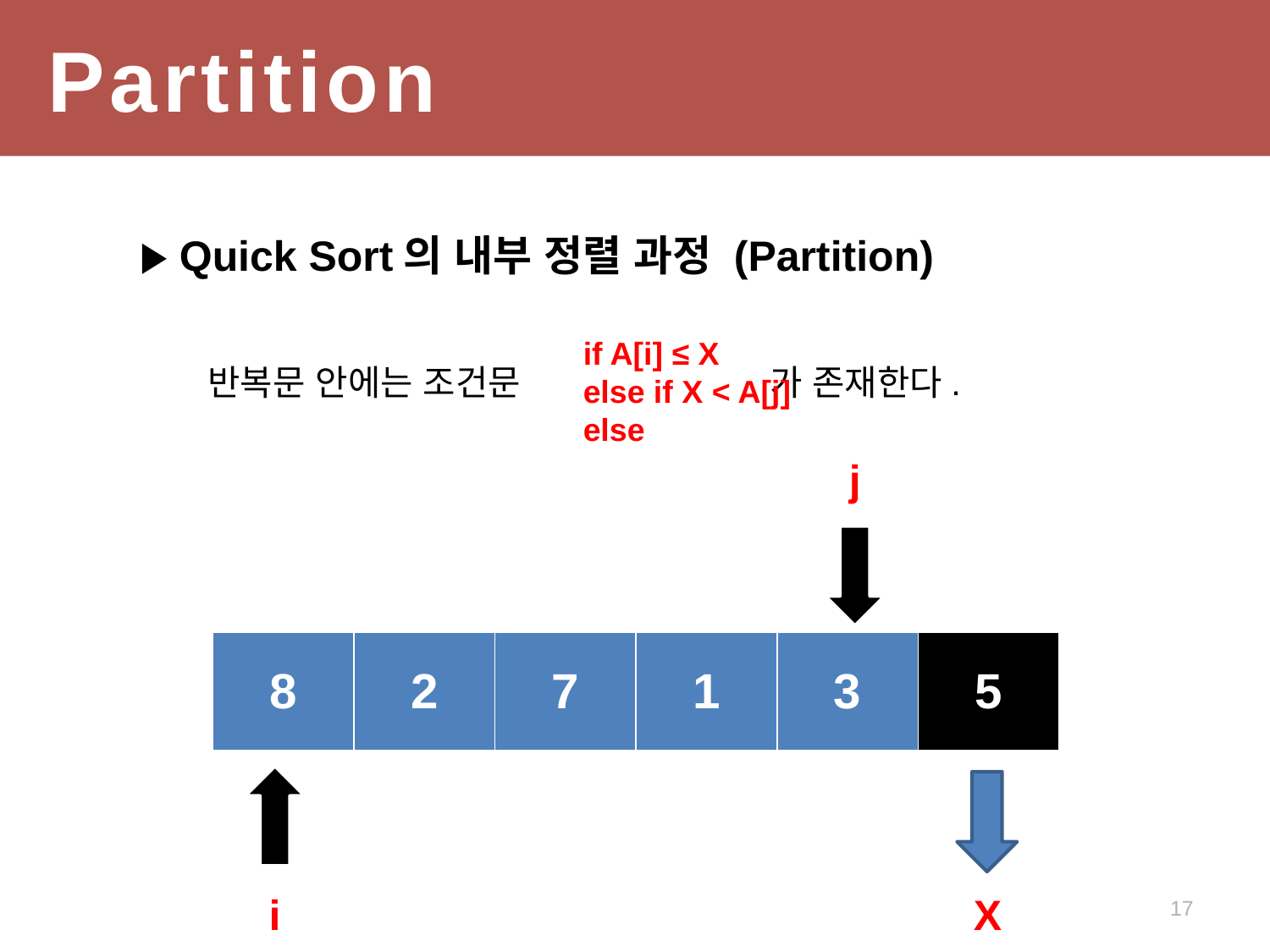

Partition
▶ Quick Sort의 내부 정렬 과정 (Partition)

      반복문 안에는 조건문                         가 존재한다.
if A[i] ≤ X
else if X < A[j]
else
j

| 8 | 2 | 7 | 1 | 3 | 5 |
| --- | --- | --- | --- | --- | --- |

i
X
17